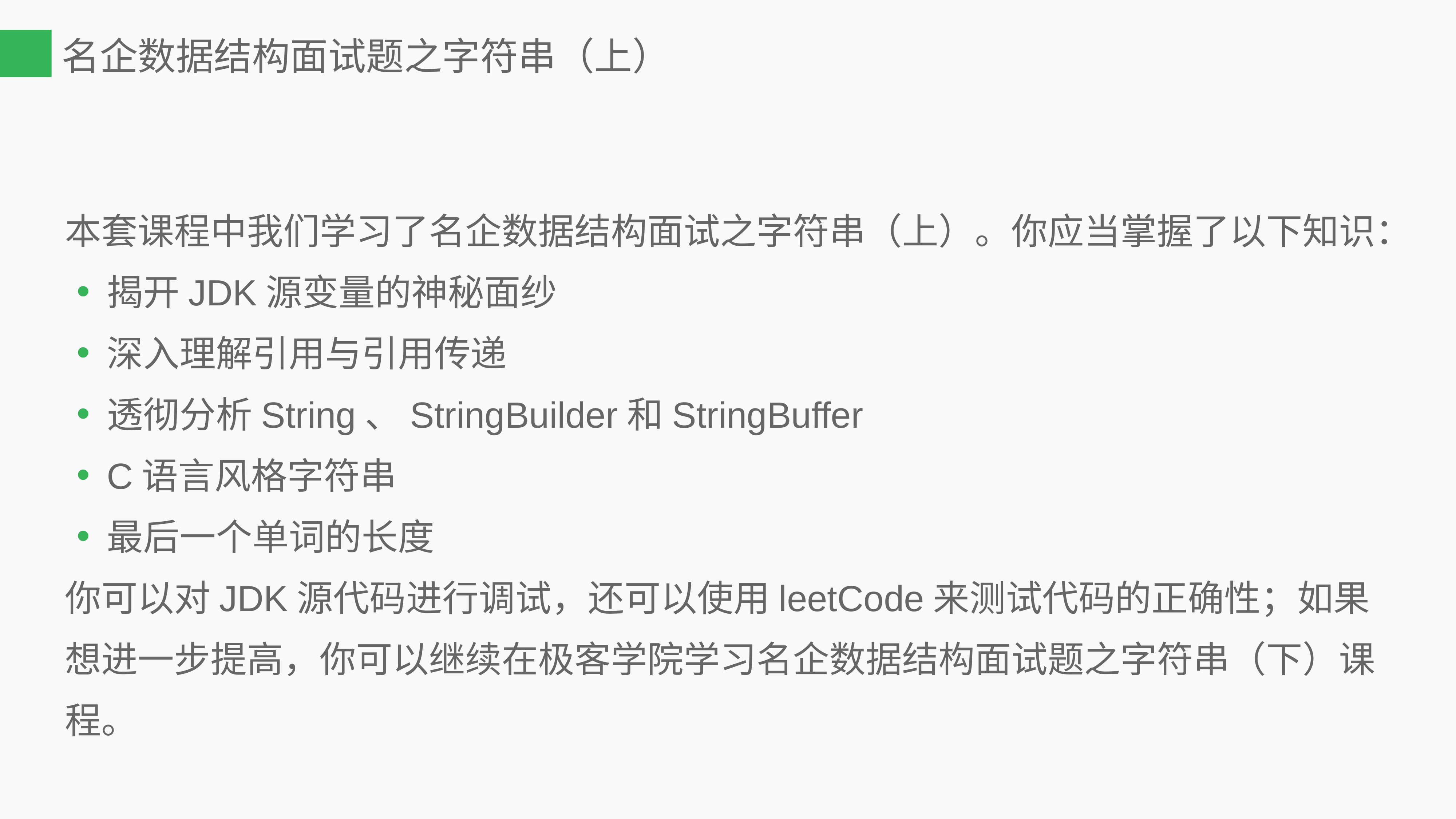

# 名企数据结构面试题之字符串（上）
本套课程中我们学习了名企数据结构面试之字符串（上）。你应当掌握了以下知识：
揭开JDK源变量的神秘面纱
深入理解引用与引用传递
透彻分析String、StringBuilder和StringBuffer
C语言风格字符串
最后一个单词的长度
你可以对JDK源代码进行调试，还可以使用leetCode来测试代码的正确性；如果想进一步提高，你可以继续在极客学院学习名企数据结构面试题之字符串（下）课程。